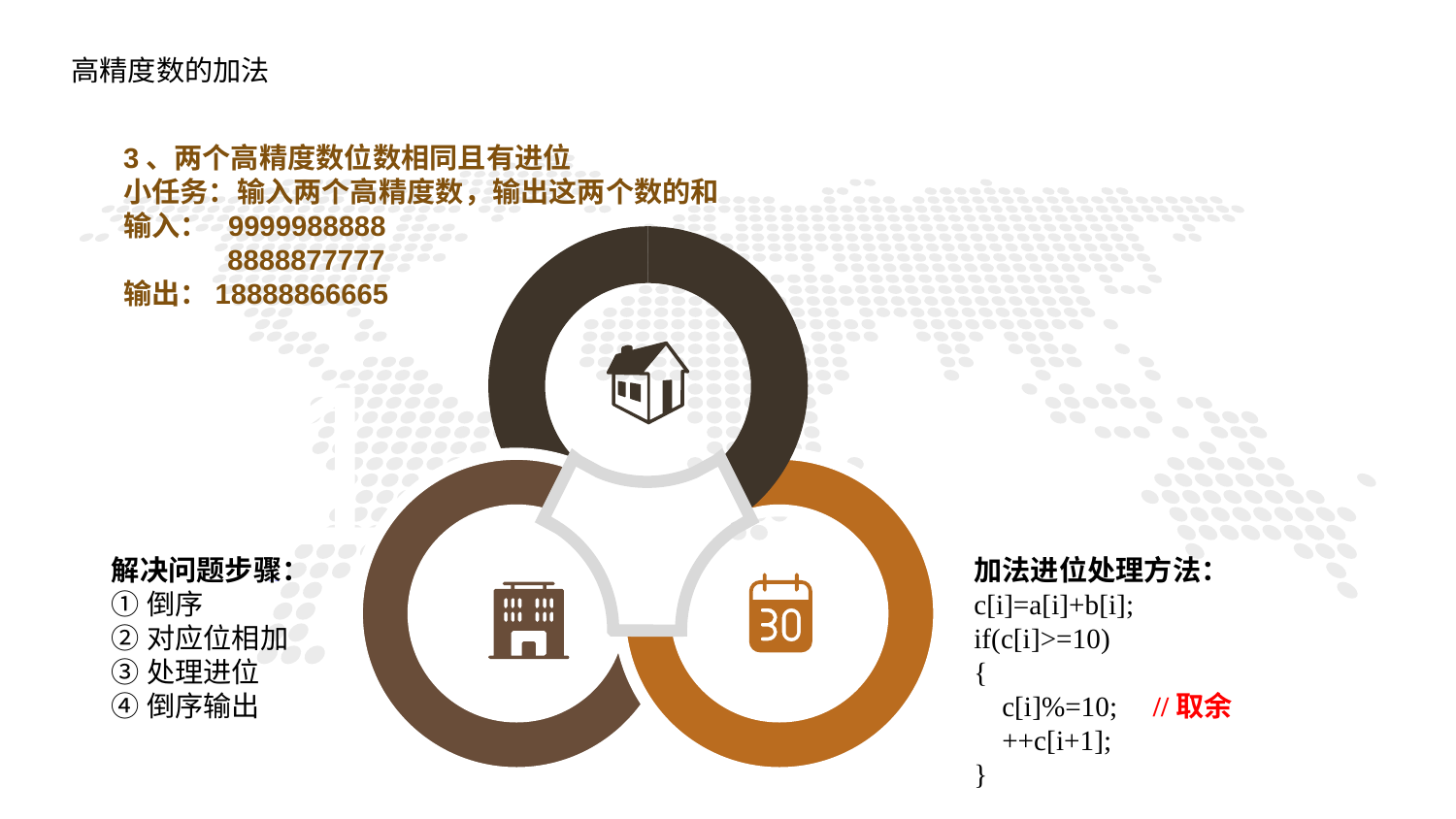

高精度数的加法
3、两个高精度数位数相同且有进位
小任务：输入两个高精度数，输出这两个数的和
输入：  9999988888
             8888877777
输出：18888866665

1
解决问题步骤：
①倒序
②对应位相加
③处理进位
④倒序输出
加法进位处理方法：
c[i]=a[i]+b[i];
if(c[i]>=10)
{
    c[i]%=10;     //取余
    ++c[i+1];
}
PART  ONE